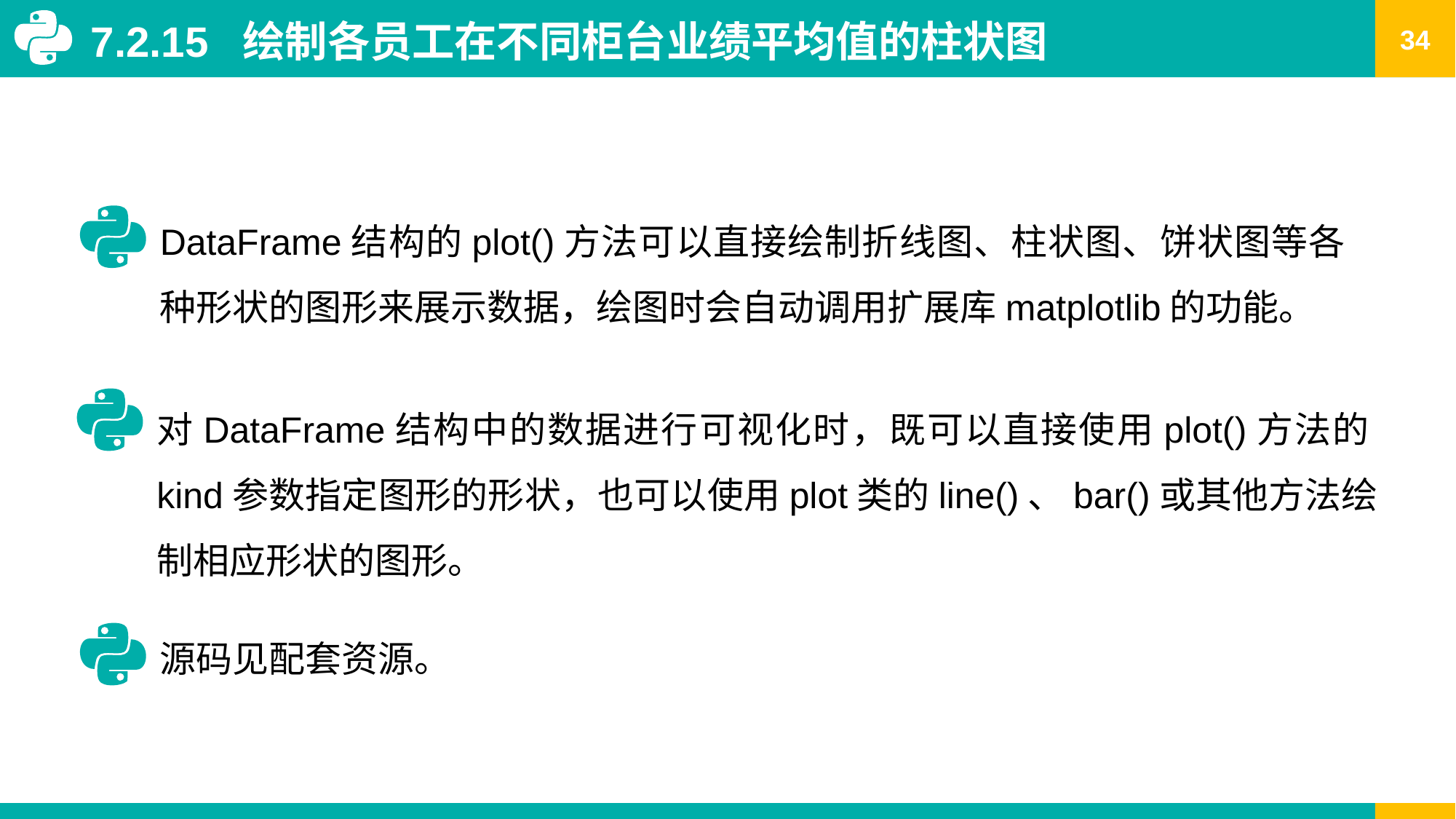

7.2.15  绘制各员工在不同柜台业绩平均值的柱状图
DataFrame结构的plot()方法可以直接绘制折线图、柱状图、饼状图等各种形状的图形来展示数据，绘图时会自动调用扩展库matplotlib的功能。

对DataFrame结构中的数据进行可视化时，既可以直接使用plot()方法的kind参数指定图形的形状，也可以使用plot类的line()、bar()或其他方法绘制相应形状的图形。

源码见配套资源。